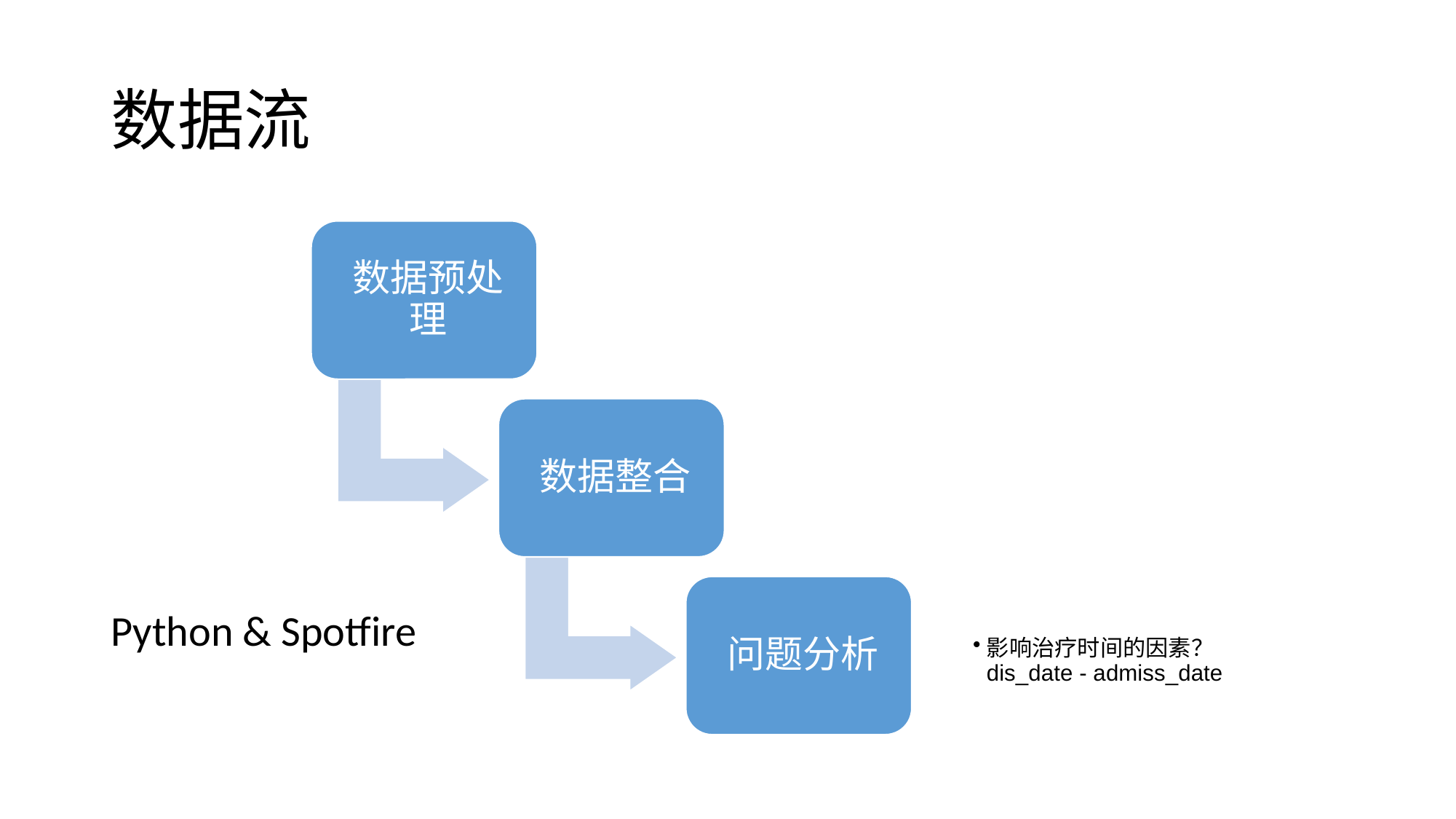

# 数据流
数据预处理
数据整合
问题分析
影响治疗时间的因素？dis_date - admiss_date
Python & Spotfire